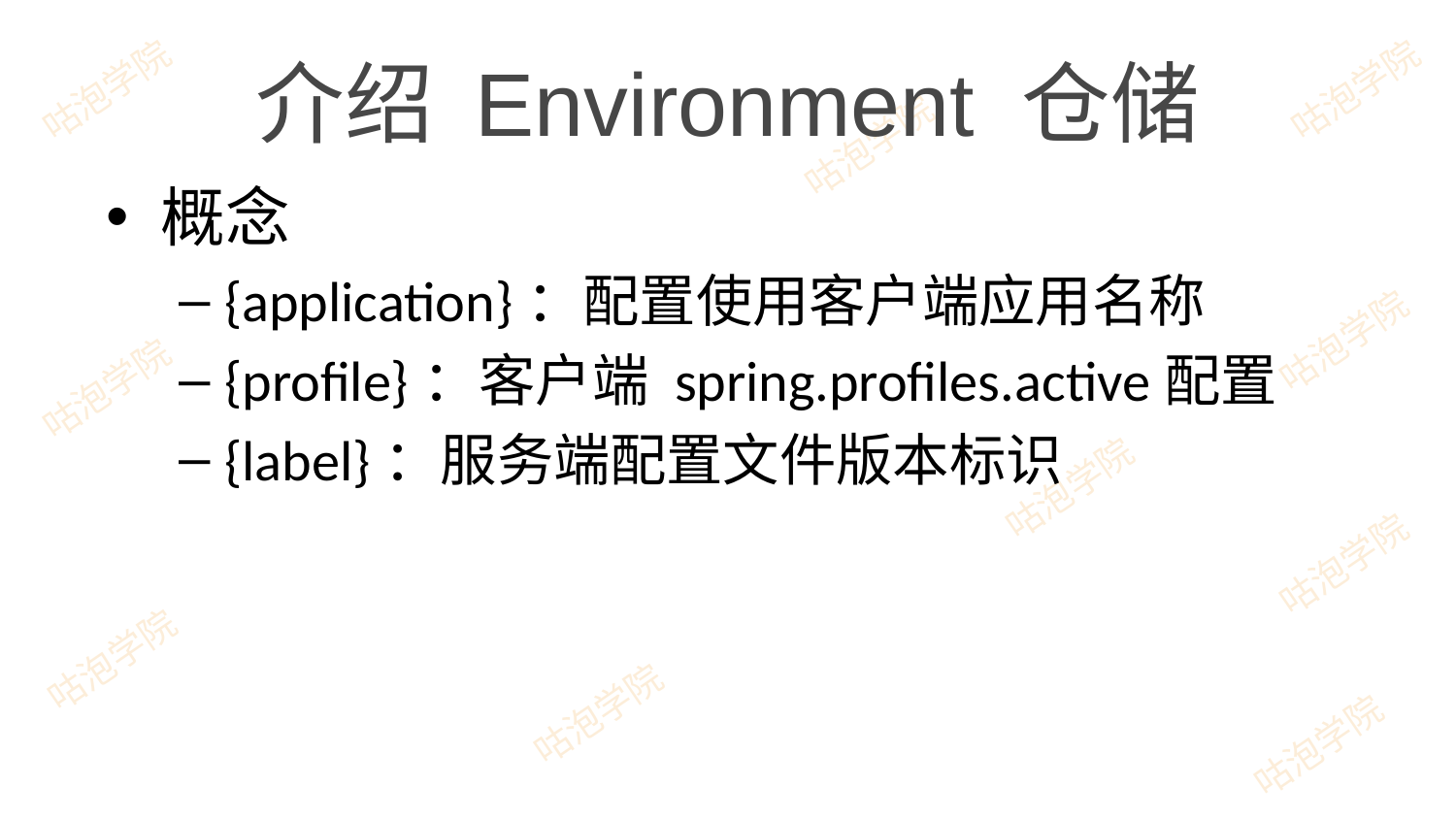

# 介绍 Environment 仓储
概念
{application}：配置使用客户端应用名称
{profile}：客户端 spring.profiles.active配置
{label}：服务端配置文件版本标识